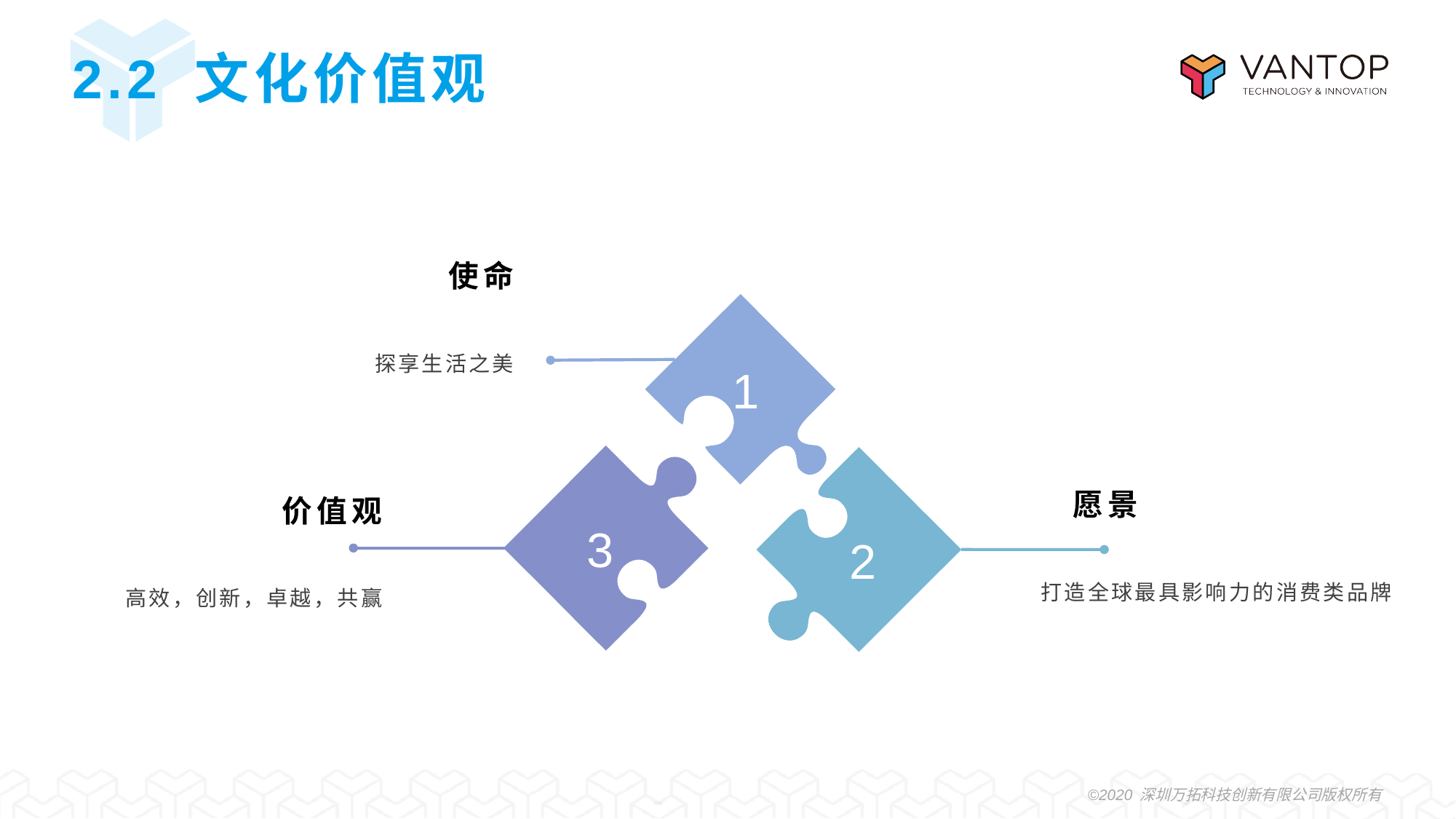

# 2.2 文化价值观
使命

探享生活之美
1

愿景
价值观
3
2
打造全球最具影响力的消费类品牌
高效，创新，卓越，共赢